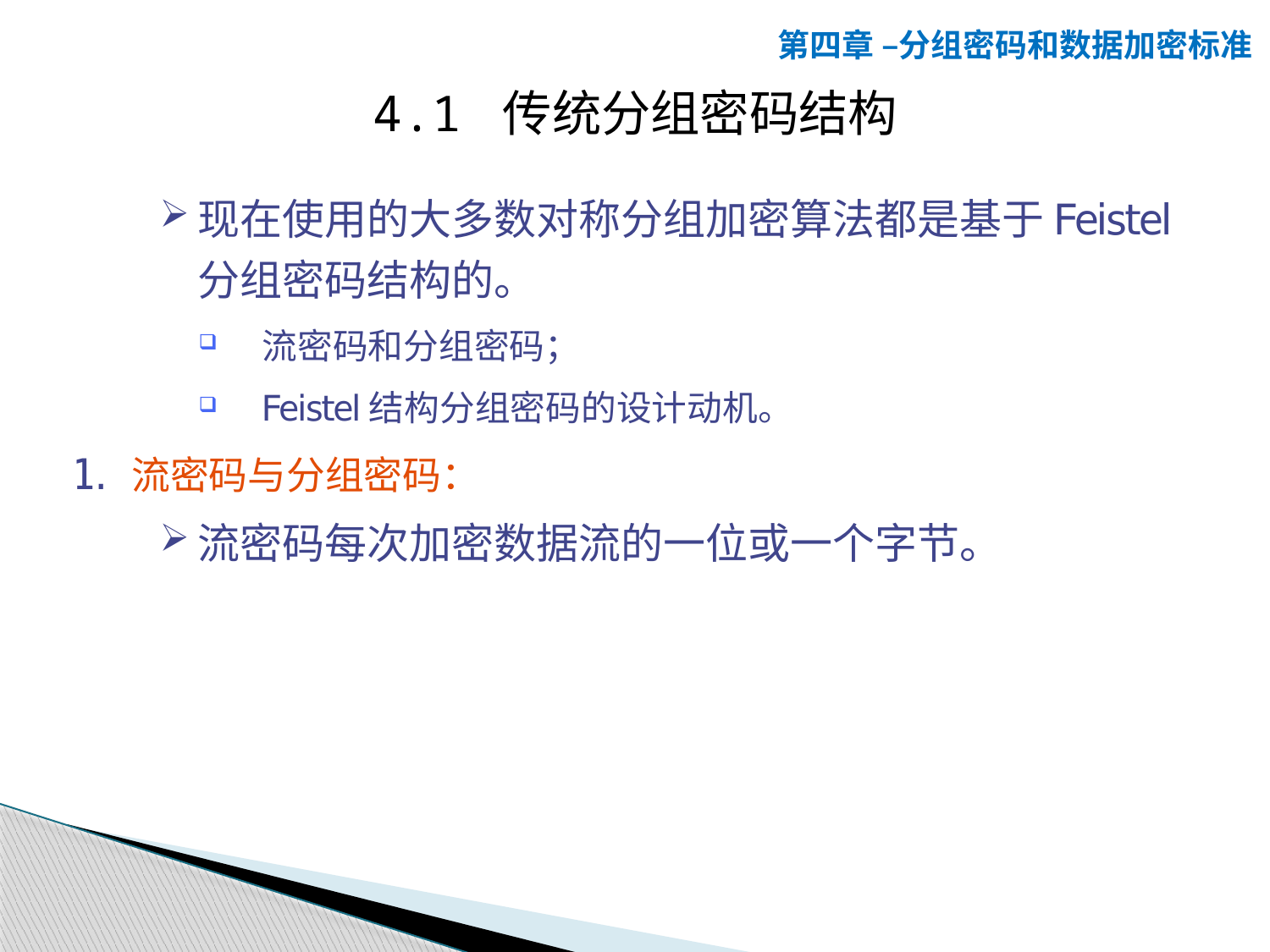

第四章 –分组密码和数据加密标准
4.1 传统分组密码结构
现在使用的大多数对称分组加密算法都是基于Feistel分组密码结构的。
流密码和分组密码；
Feistel结构分组密码的设计动机。
1. 流密码与分组密码：
流密码每次加密数据流的一位或一个字节。